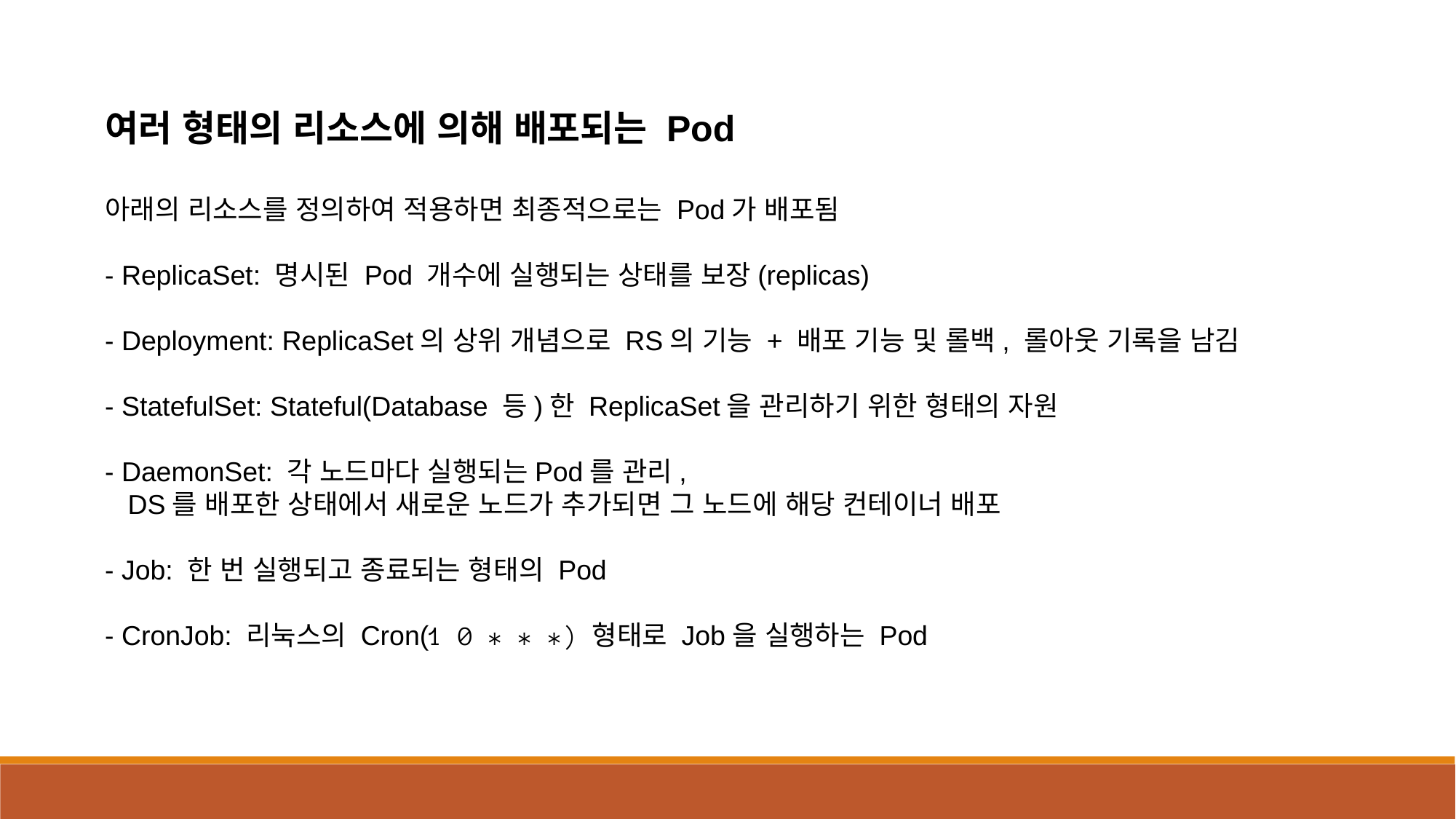

여러 형태의 리소스에 의해 배포되는 Pod
아래의 리소스를 정의하여 적용하면 최종적으로는 Pod가 배포됨

- ReplicaSet: 명시된 Pod 개수에 실행되는 상태를 보장(replicas)

- Deployment: ReplicaSet의 상위 개념으로 RS의 기능 + 배포 기능 및 롤백, 롤아웃 기록을 남김

- StatefulSet: Stateful(Database 등)한 ReplicaSet을 관리하기 위한 형태의 자원

- DaemonSet: 각 노드마다 실행되는Pod를 관리,
   DS를 배포한 상태에서 새로운 노드가 추가되면 그 노드에 해당 컨테이너 배포

- Job: 한 번 실행되고 종료되는 형태의 Pod

- CronJob: 리눅스의 Cron(1 0 * * *) 형태로 Job을 실행하는 Pod